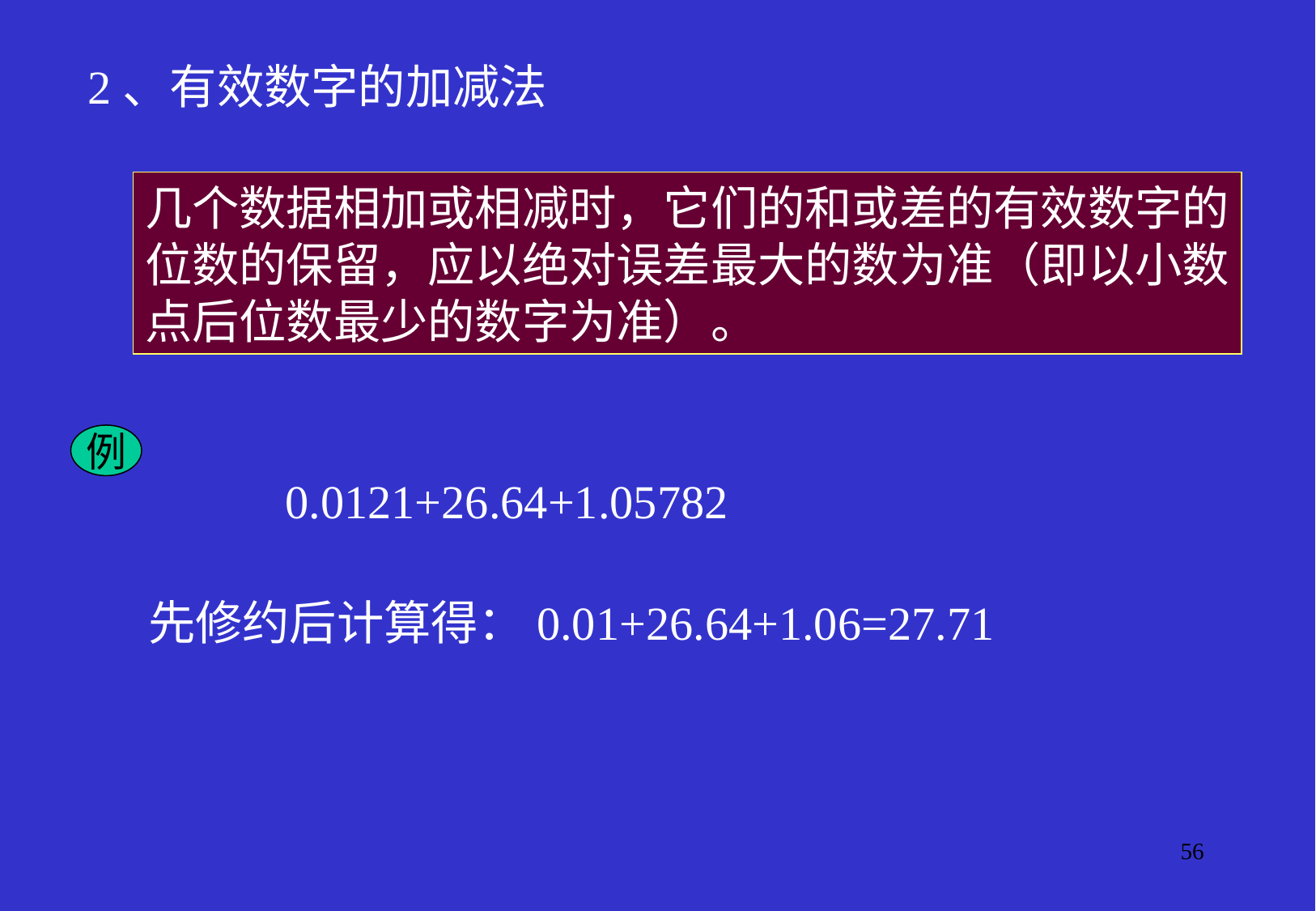

2、有效数字的加减法
几个数据相加或相减时，它们的和或差的有效数字的
位数的保留，应以绝对误差最大的数为准（即以小数
点后位数最少的数字为准）。
例
0.0121+26.64+1.05782
先修约后计算得：0.01+26.64+1.06=27.71
56